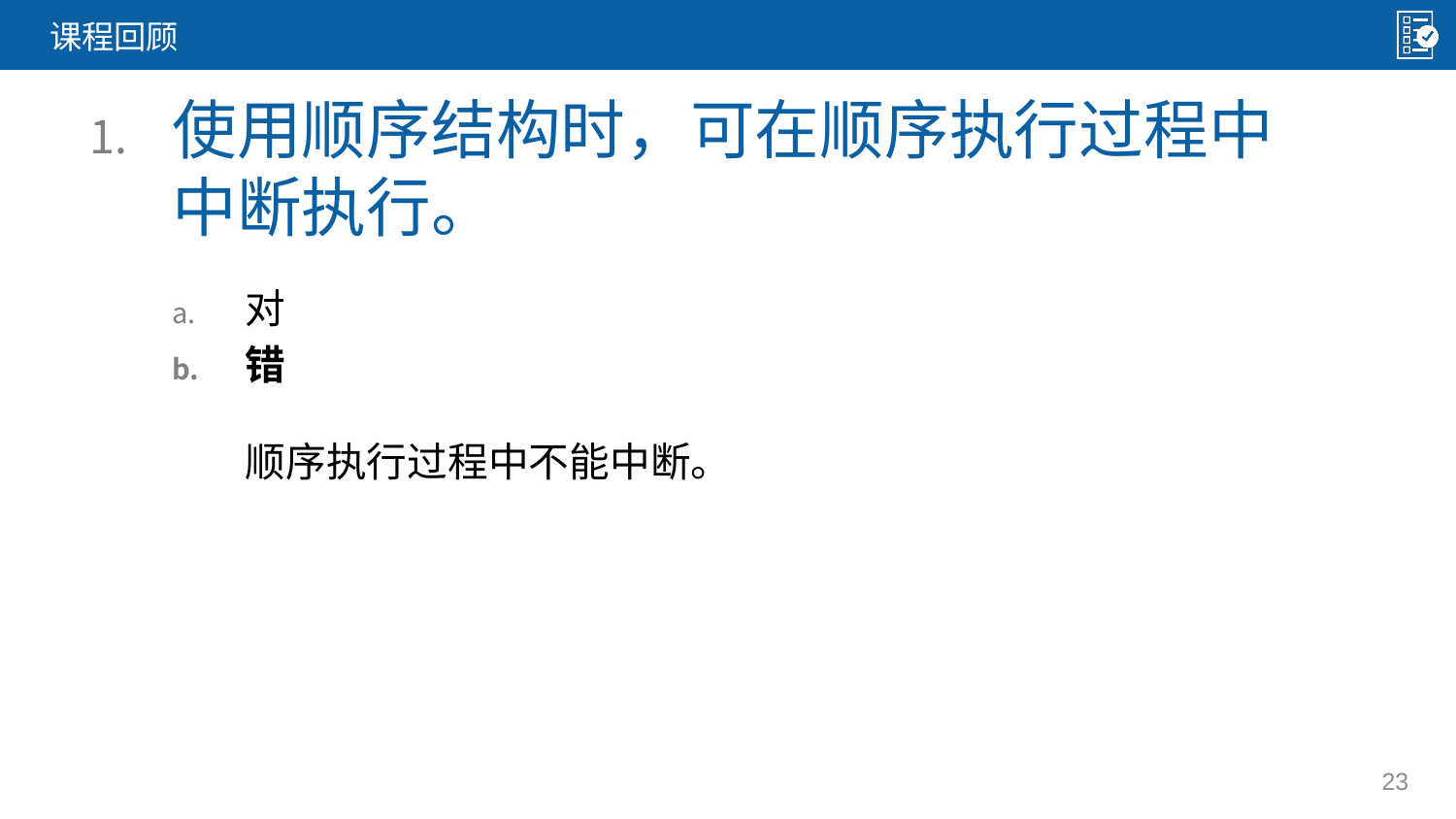

课程回顾

使用顺序结构时，可在顺序执行过程中中断执行。

对
错
顺序执行过程中不能中断。

23